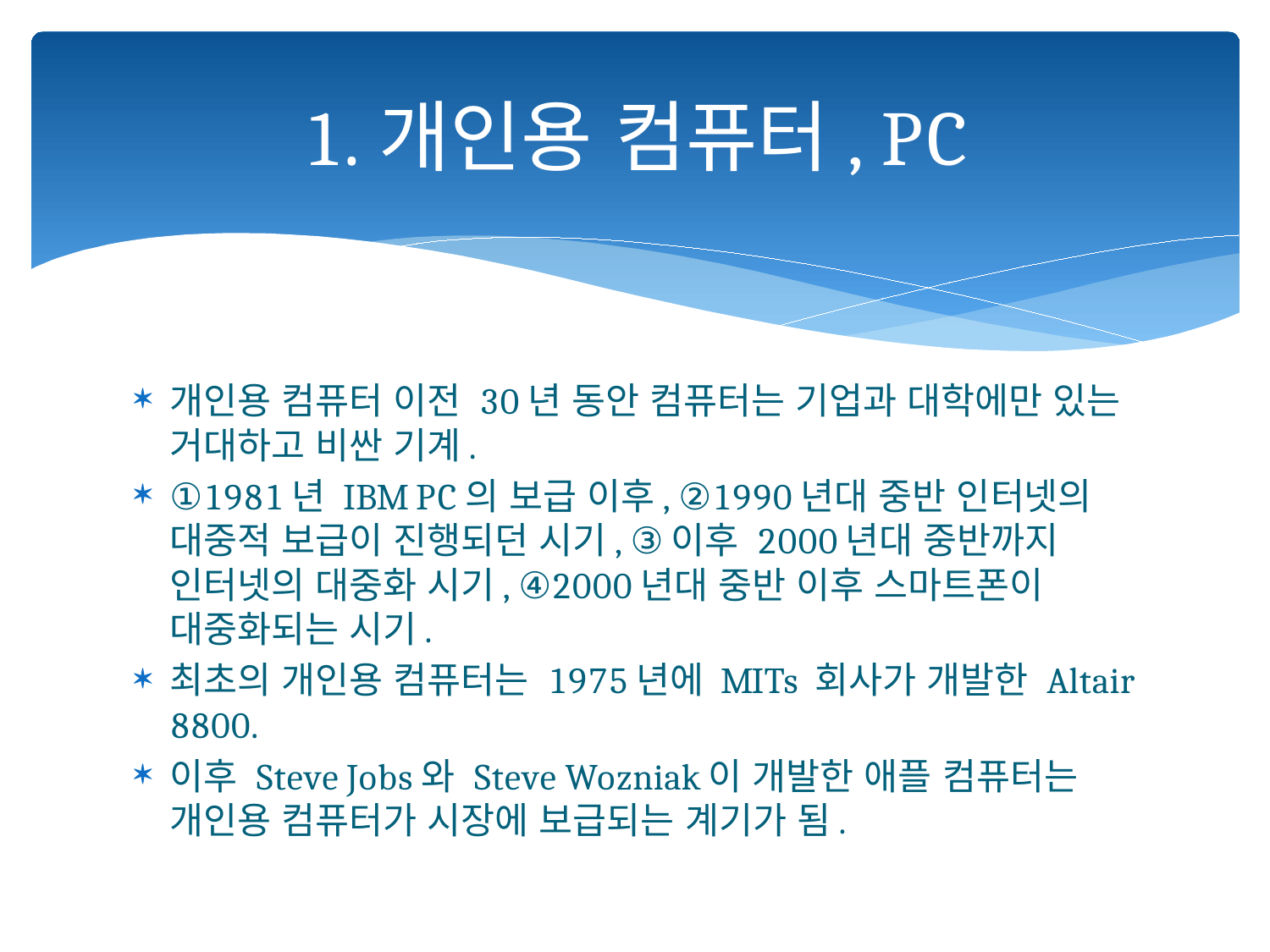

# 1.개인용 컴퓨터, PC
개인용 컴퓨터 이전 30년 동안 컴퓨터는 기업과 대학에만 있는 거대하고 비싼 기계.
①1981년 IBM PC의 보급 이후, ②1990년대 중반 인터넷의 대중적 보급이 진행되던 시기, ③이후 2000년대 중반까지 인터넷의 대중화 시기, ④2000년대 중반 이후 스마트폰이 대중화되는 시기.
최초의 개인용 컴퓨터는 1975년에 MITs 회사가 개발한 Altair 8800.
이후 Steve Jobs와 Steve Wozniak이 개발한 애플 컴퓨터는 개인용 컴퓨터가 시장에 보급되는 계기가 됨.